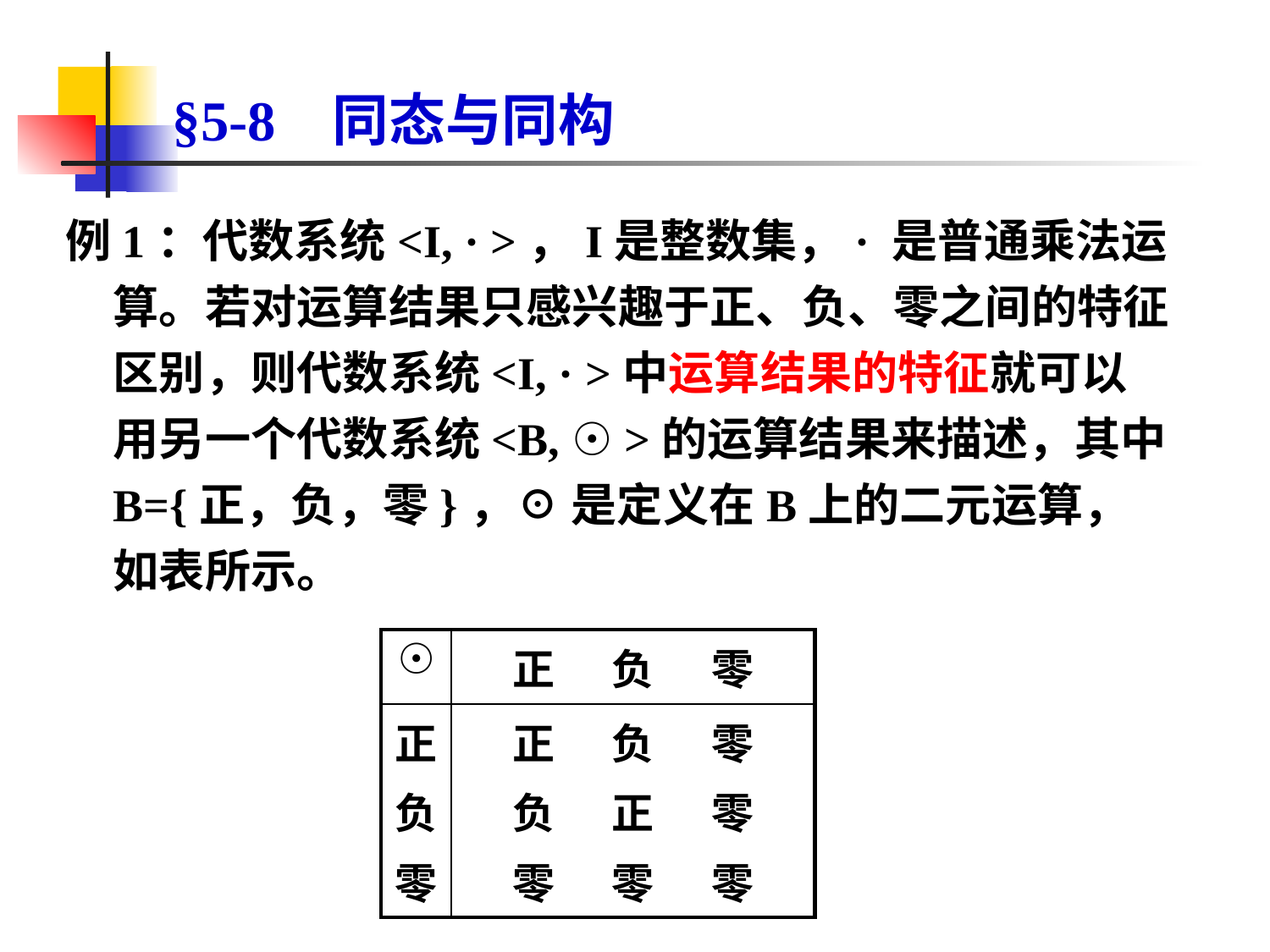

# §5-8   同态与同构
例1：代数系统<I, · >，I是整数集，· 是普通乘法运算。若对运算结果只感兴趣于正、负、零之间的特征区别，则代数系统<I, · >中运算结果的特征就可以用另一个代数系统<B, ☉ >的运算结果来描述，其中B={正，负，零}，☉ 是定义在B上的二元运算，如表所示。
| ☉ | 正 负 零 |
| --- | --- |
| 正 负 零 | 正 负 零 负 正 零 零 零 零 |
5